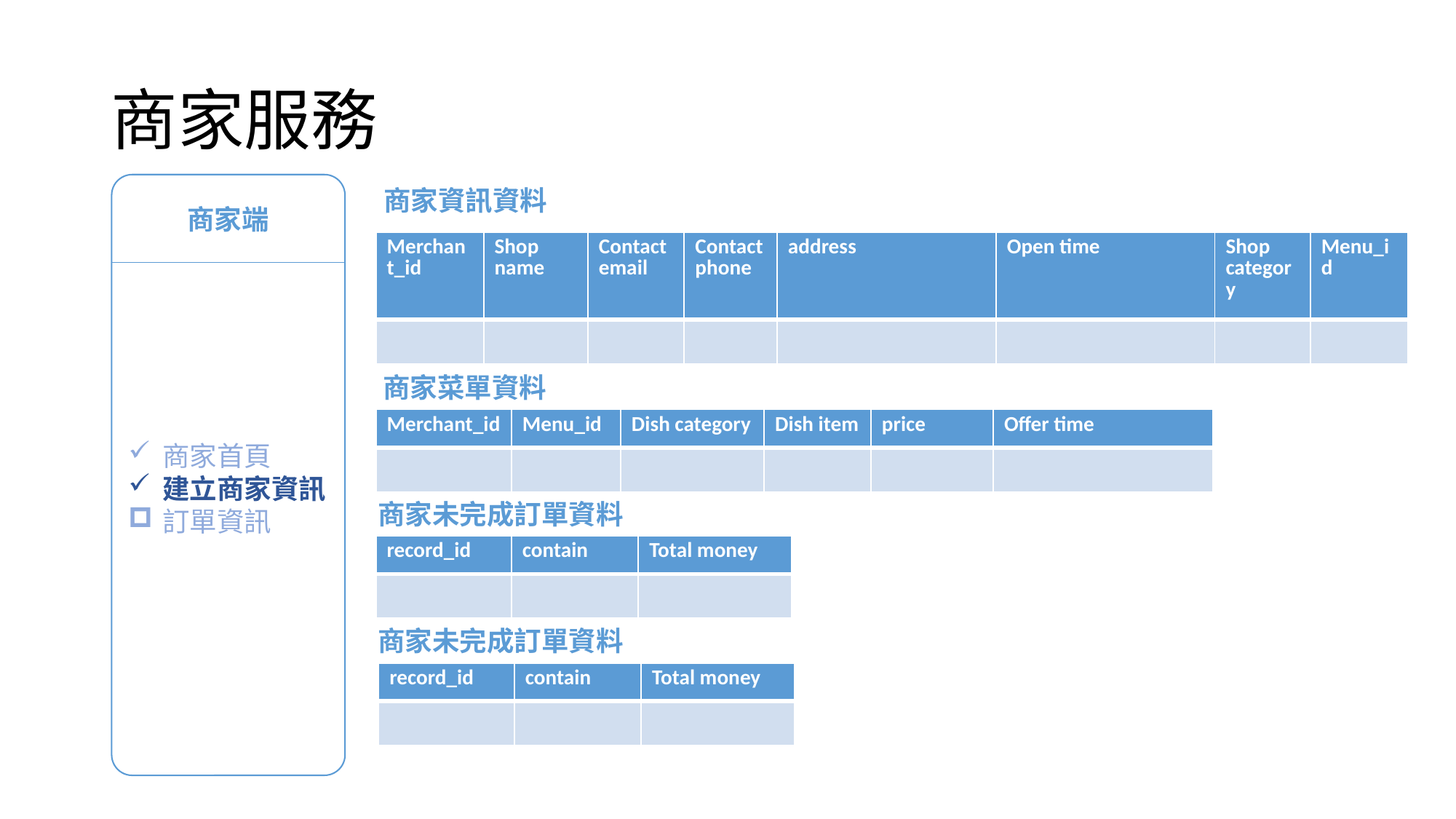

# 商家服務
商家首頁
建立商家資訊
訂單資訊

商家端
商家資訊資料
| Merchant\_id | Shop name | Contact email | Contact phone | address | Open time | Shop category | Menu\_id |
| --- | --- | --- | --- | --- | --- | --- | --- |
|  |  |  |  |  |  |  |  |
商家菜單資料
| Merchant\_id | Menu\_id | Dish category | Dish item | price | Offer time |
| --- | --- | --- | --- | --- | --- |
|  |  |  |  |  |  |
商家未完成訂單資料
| record\_id | contain | Total money |
| --- | --- | --- |
|  |  |  |
商家未完成訂單資料
| record\_id | contain | Total money |
| --- | --- | --- |
|  |  |  |